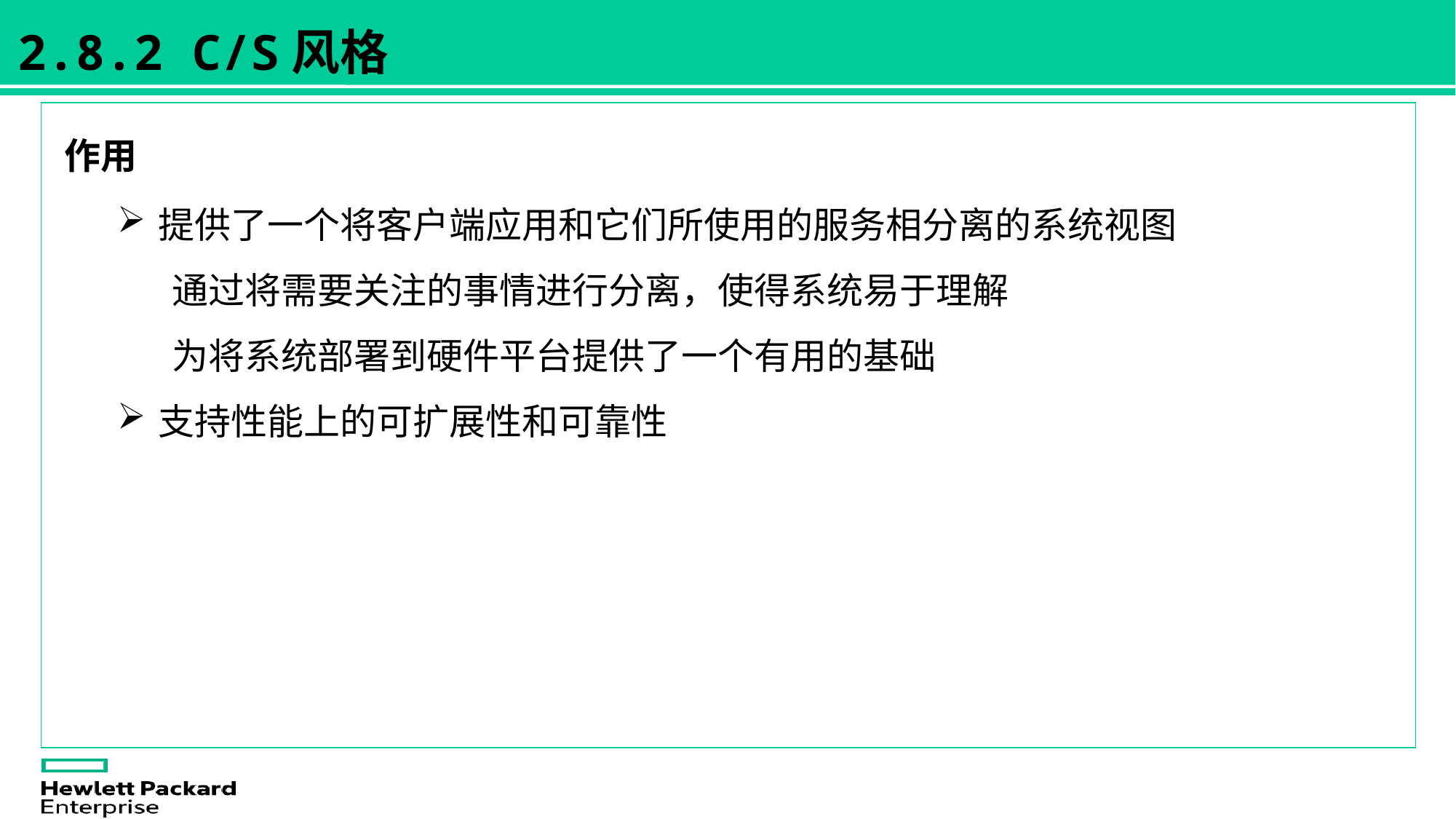

2.8.2 C/S风格

作用
提供了一个将客户端应用和它们所使用的服务相分离的系统视图
通过将需要关注的事情进行分离，使得系统易于理解
为将系统部署到硬件平台提供了一个有用的基础
支持性能上的可扩展性和可靠性